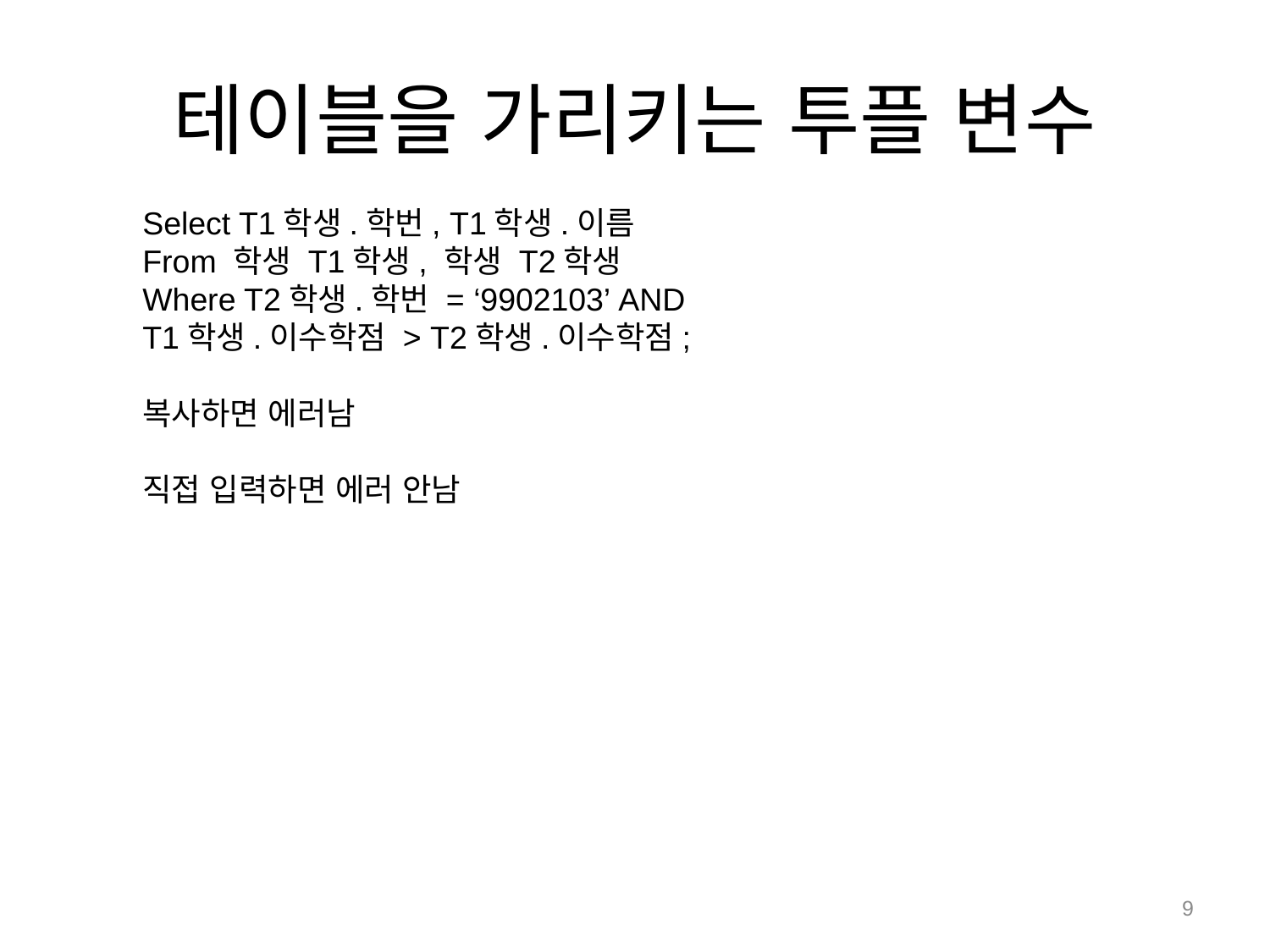

# 테이블을 가리키는 투플 변수
Select T1학생.학번, T1학생.이름
From 학생 T1학생, 학생 T2학생
Where T2학생.학번 = ‘9902103’ AND
T1학생.이수학점 > T2학생.이수학점;

복사하면 에러남

직접 입력하면 에러 안남
9